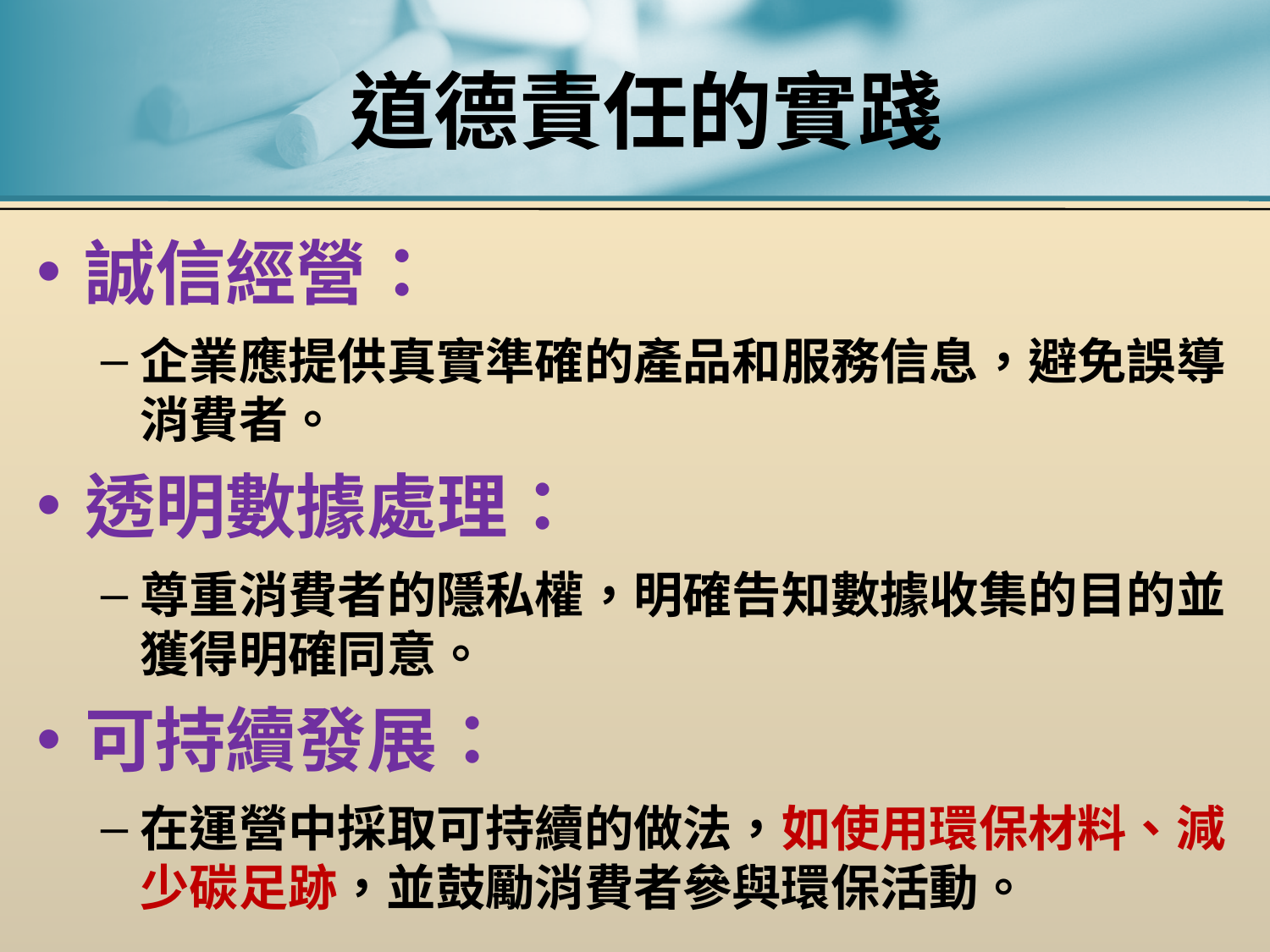

# 道德責任的實踐
誠信經營：
企業應提供真實準確的產品和服務信息，避免誤導消費者。
透明數據處理：
尊重消費者的隱私權，明確告知數據收集的目的並獲得明確同意。
可持續發展：
在運營中採取可持續的做法，如使用環保材料、減少碳足跡，並鼓勵消費者參與環保活動。